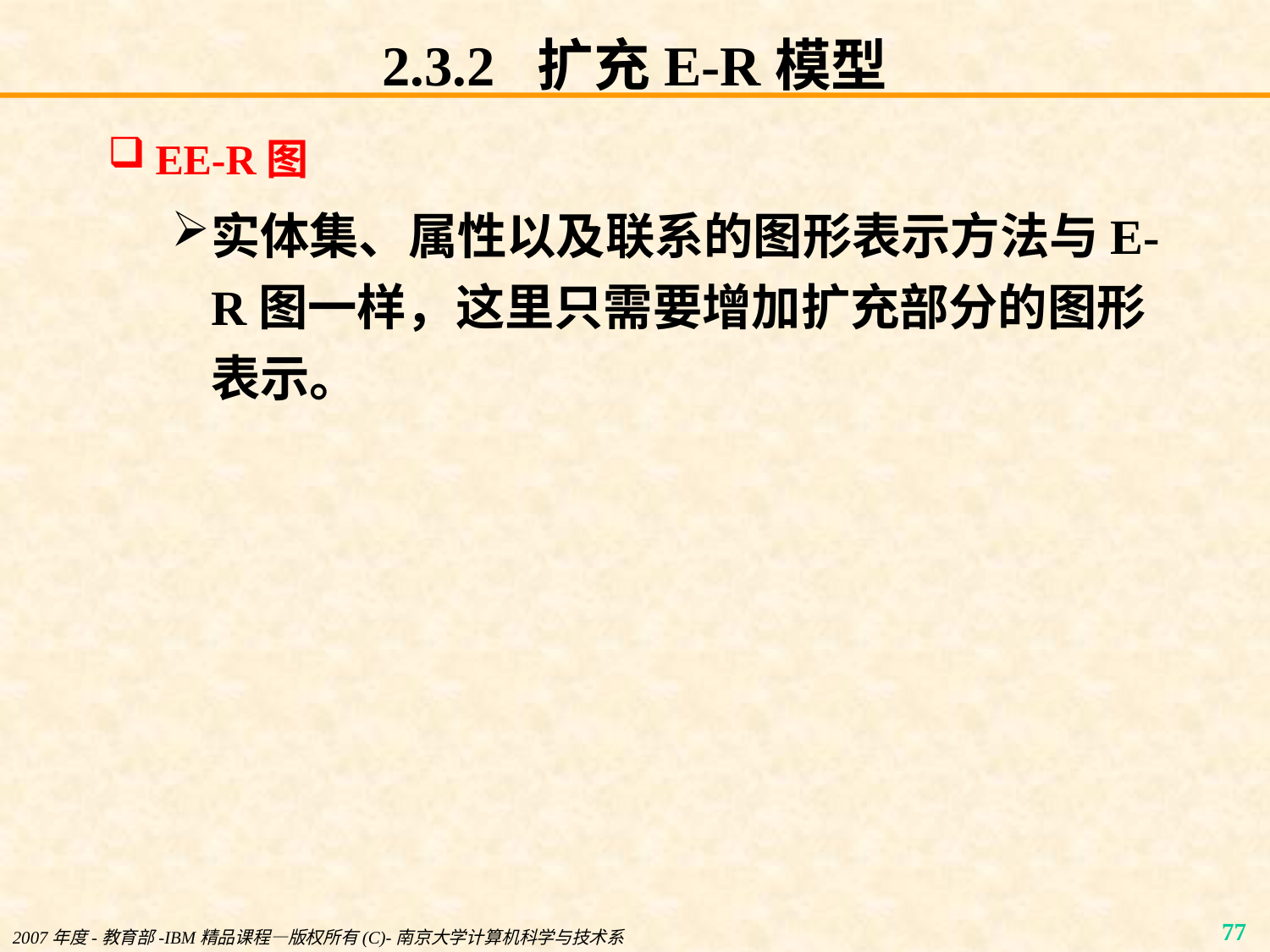

# 2.3.2  扩充E-R模型
EE-R图
实体集、属性以及联系的图形表示方法与E-R图一样，这里只需要增加扩充部分的图形表示。
77
2007年度-教育部-IBM精品课程—版权所有(C)-南京大学计算机科学与技术系